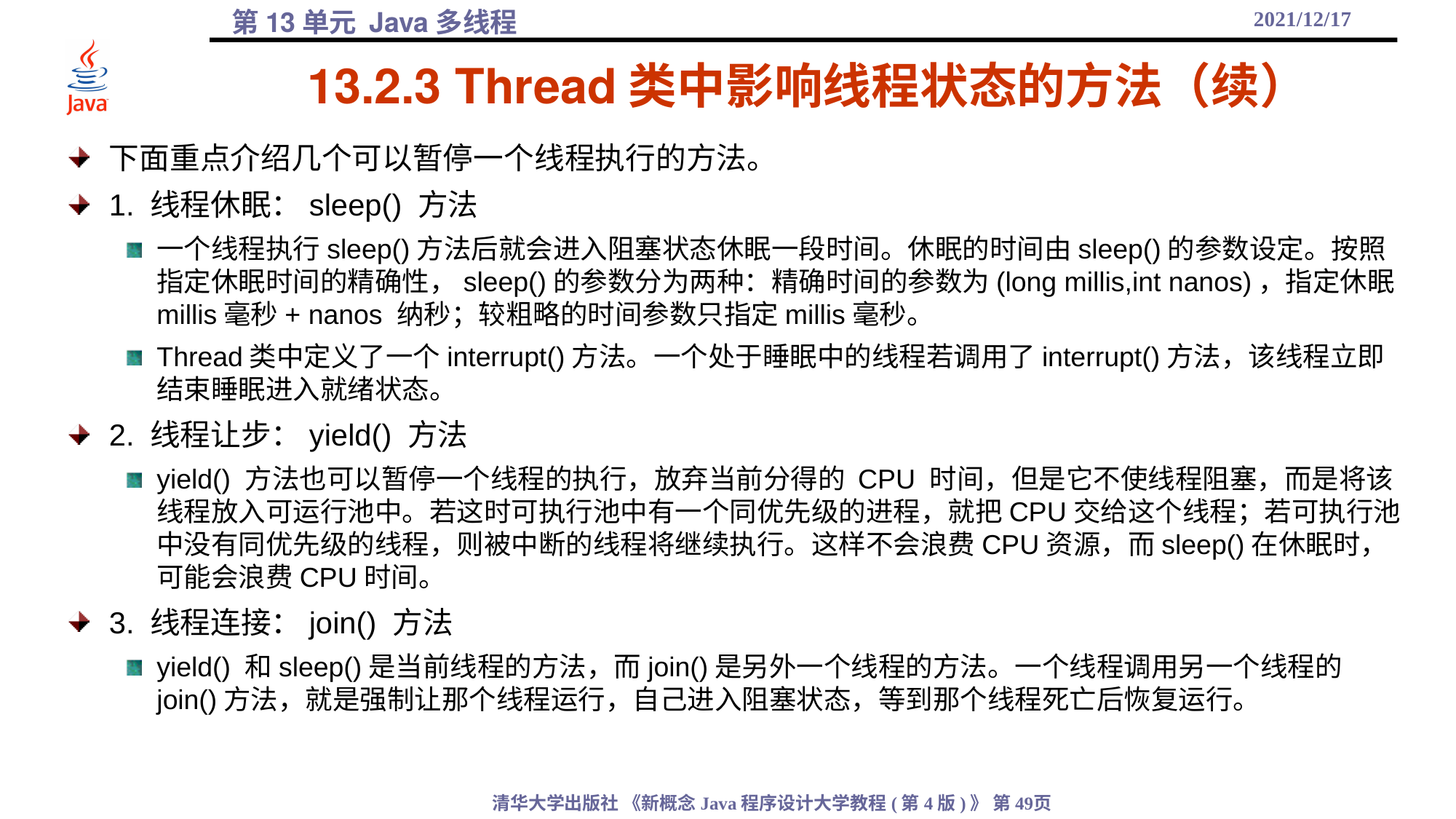

2021/12/17
# 13.2.3 Thread类中影响线程状态的方法（续）
下面重点介绍几个可以暂停一个线程执行的方法。
1. 线程休眠：sleep() 方法
一个线程执行sleep()方法后就会进入阻塞状态休眠一段时间。休眠的时间由sleep()的参数设定。按照指定休眠时间的精确性，sleep()的参数分为两种：精确时间的参数为(long millis,int nanos)，指定休眠millis毫秒+ nanos 纳秒；较粗略的时间参数只指定millis毫秒。
Thread类中定义了一个interrupt()方法。一个处于睡眠中的线程若调用了interrupt()方法，该线程立即结束睡眠进入就绪状态。
2. 线程让步：yield() 方法
yield() 方法也可以暂停一个线程的执行，放弃当前分得的 CPU 时间，但是它不使线程阻塞，而是将该线程放入可运行池中。若这时可执行池中有一个同优先级的进程，就把CPU交给这个线程；若可执行池中没有同优先级的线程，则被中断的线程将继续执行。这样不会浪费CPU资源，而sleep()在休眠时，可能会浪费CPU时间。
3. 线程连接：join() 方法
yield() 和sleep()是当前线程的方法，而join()是另外一个线程的方法。一个线程调用另一个线程的join()方法，就是强制让那个线程运行，自己进入阻塞状态，等到那个线程死亡后恢复运行。